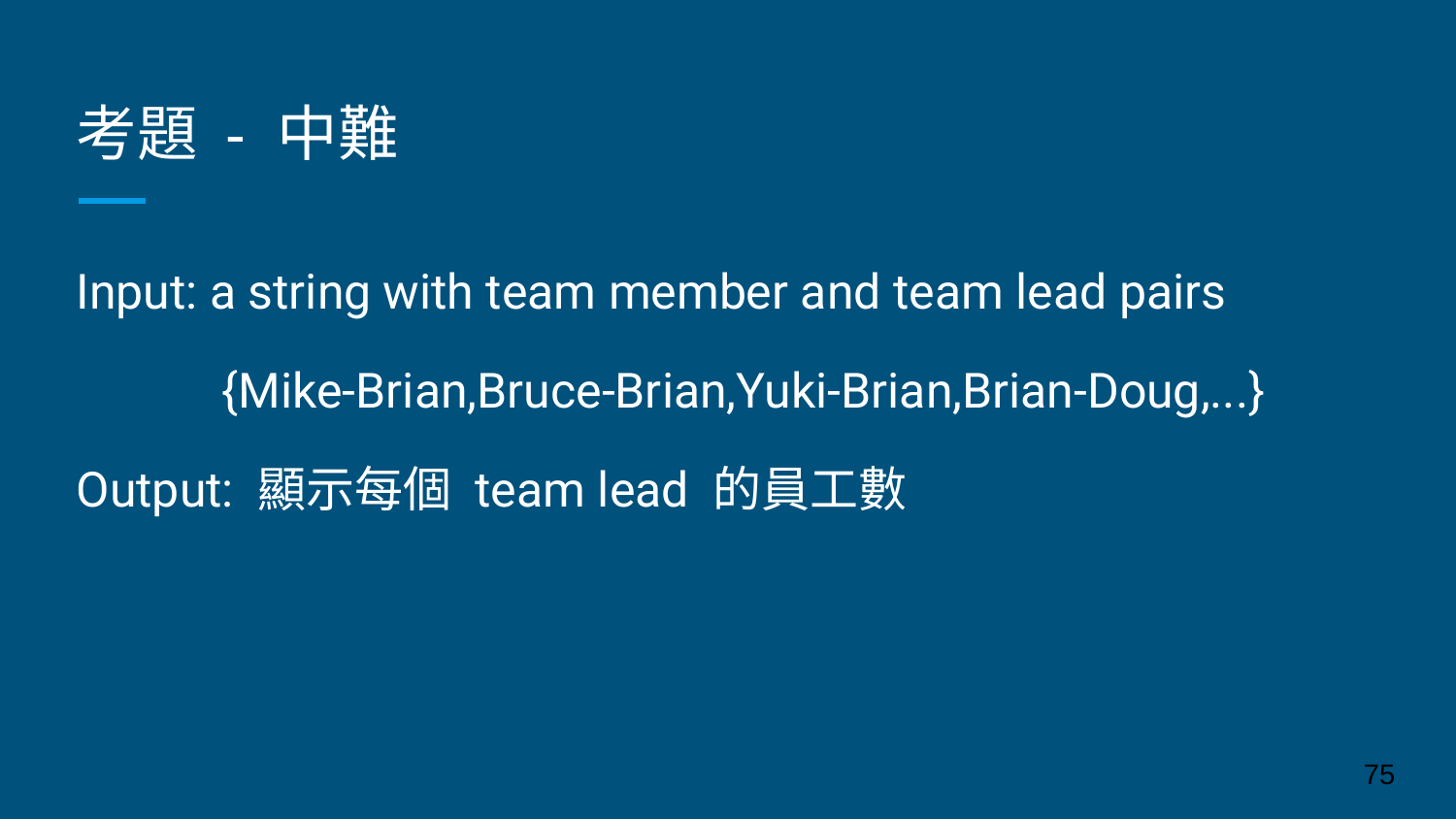

# 考題 - 中難
Input: a string with team member and team lead pairs
	{Mike-Brian,Bruce-Brian,Yuki-Brian,Brian-Doug,...}
Output: 顯示每個 team lead 的員工數
75